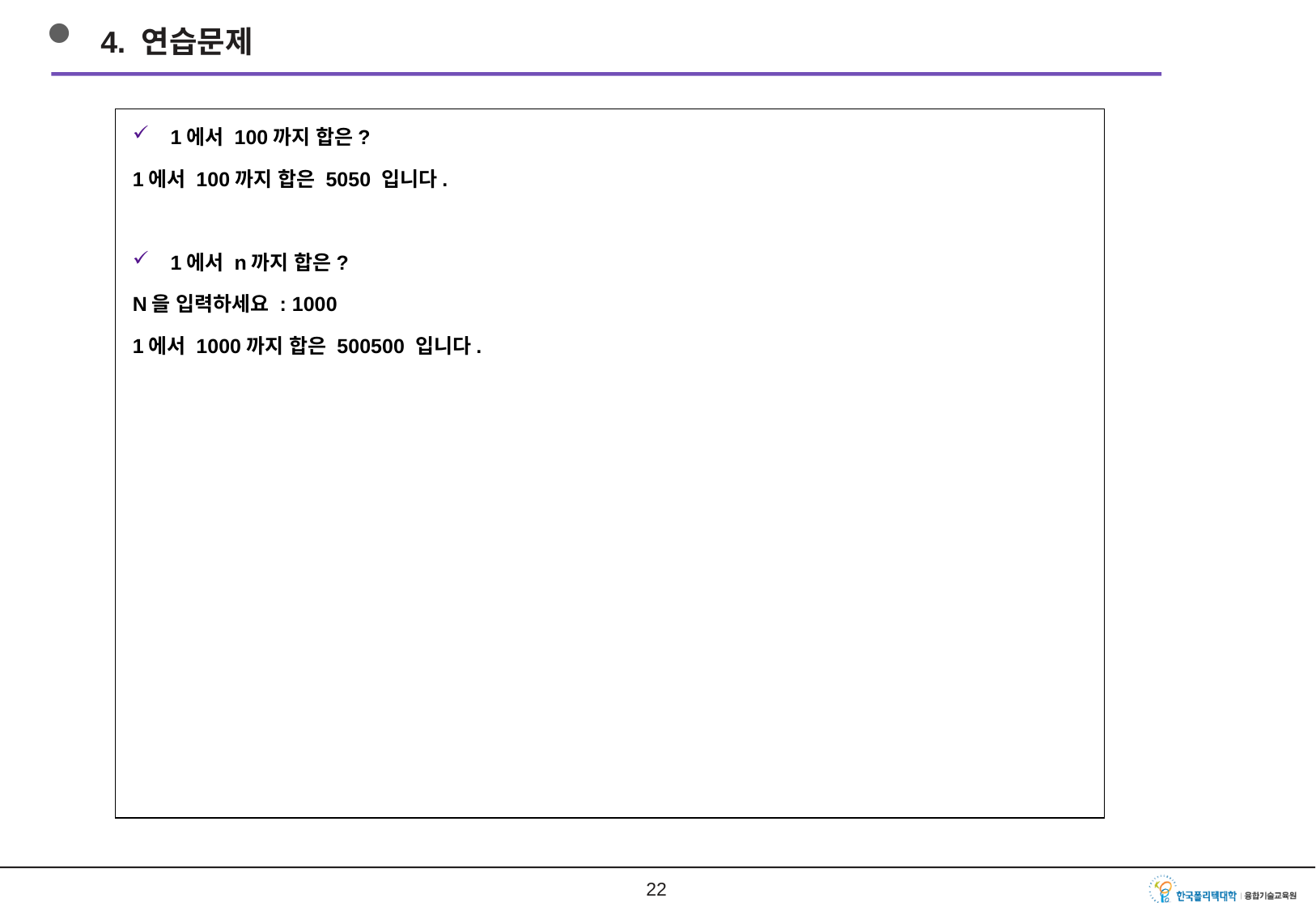

4. 연습문제
1에서 100까지 합은?
1에서 100까지 합은 5050 입니다.

1에서 n까지 합은?
N을 입력하세요 : 1000
1에서 1000까지 합은 500500 입니다.

22